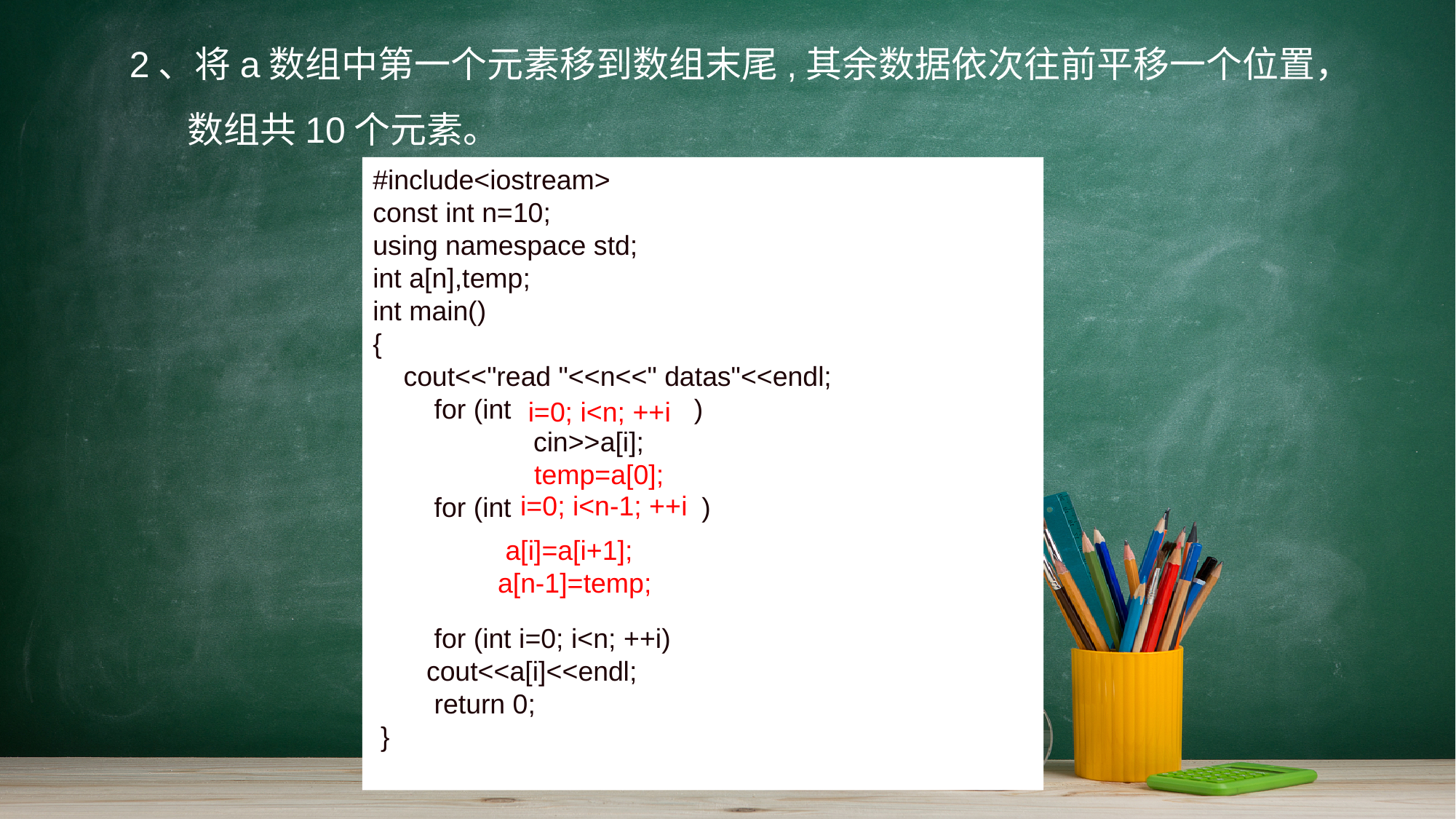

2、将a数组中第一个元素移到数组末尾,其余数据依次往前平移一个位置，
      数组共10个元素。
#include<iostream>
const int n=10;
using namespace std;
int a[n],temp;
int main()
{
    cout<<"read "<<n<<" datas"<<endl;
　　for (int                        )
                     cin>>a[i];

　　for (int                         )

　　for (int i=0; i<n; ++i)
       cout<<a[i]<<endl;
　　return 0;
 }

 i=0; i<n; ++i
　　temp=a[0];
i=0; i<n-1; ++i
 a[i]=a[i+1];
a[n-1]=temp;